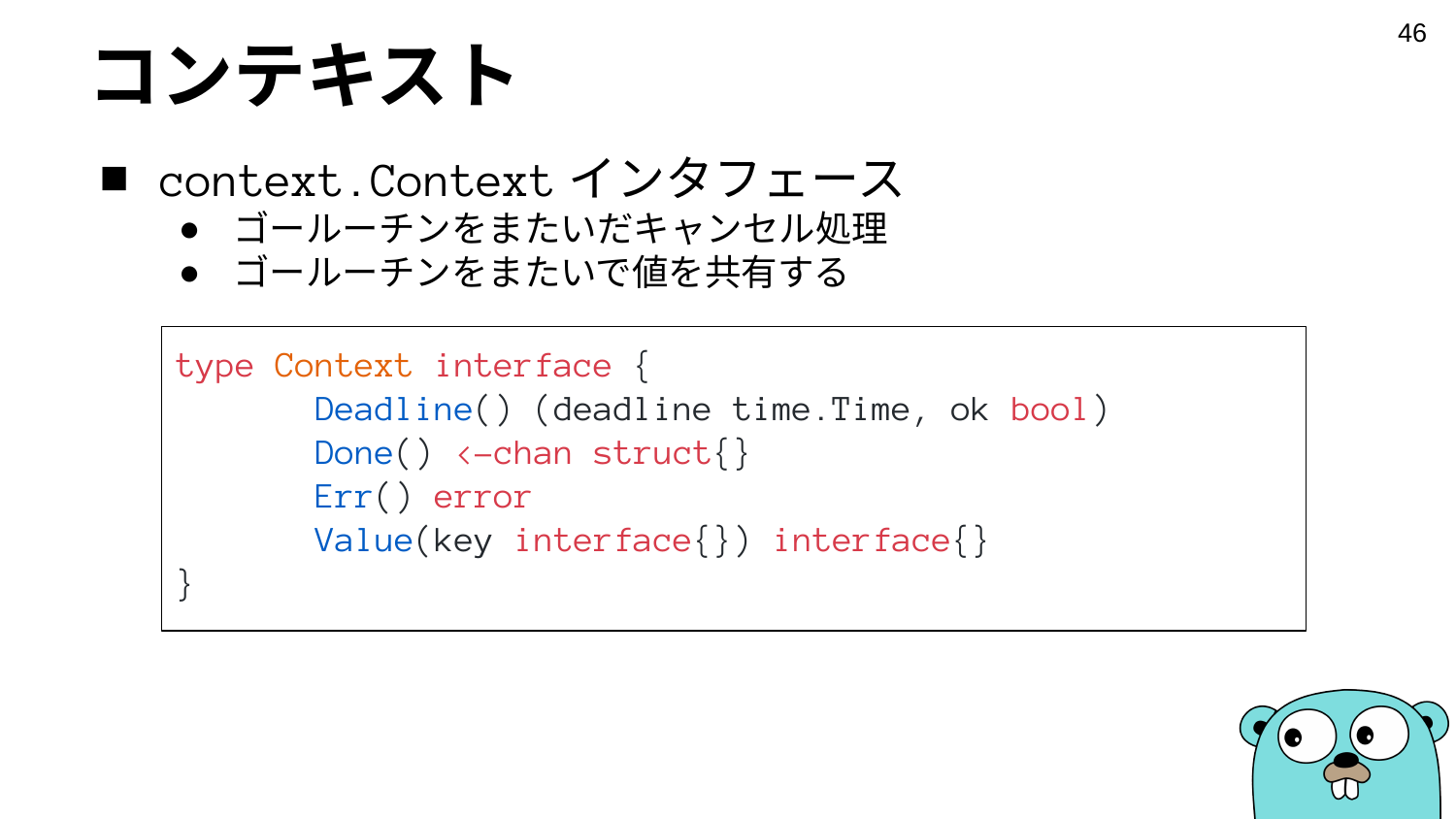

46
# コンテキスト
context.Contextインタフェース
ゴールーチンをまたいだキャンセル処理
ゴールーチンをまたいで値を共有する
type Context interface {
       Deadline() (deadline time.Time, ok bool)
       Done() <-chan struct{}
       Err() error
       Value(key interface{}) interface{}
}